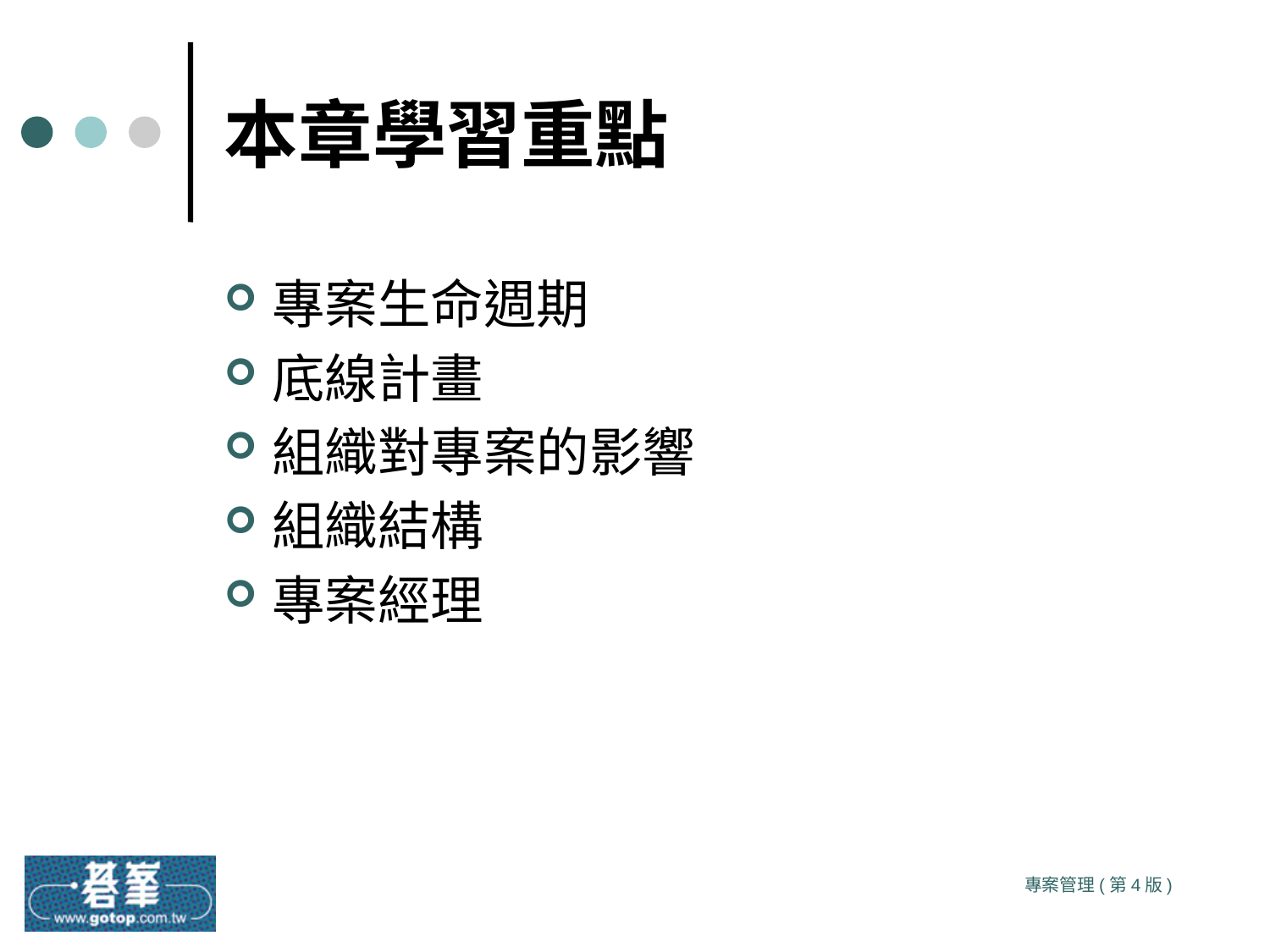

# 本章學習重點
專案生命週期
底線計畫
組織對專案的影響
組織結構
專案經理
專案管理(第4版)